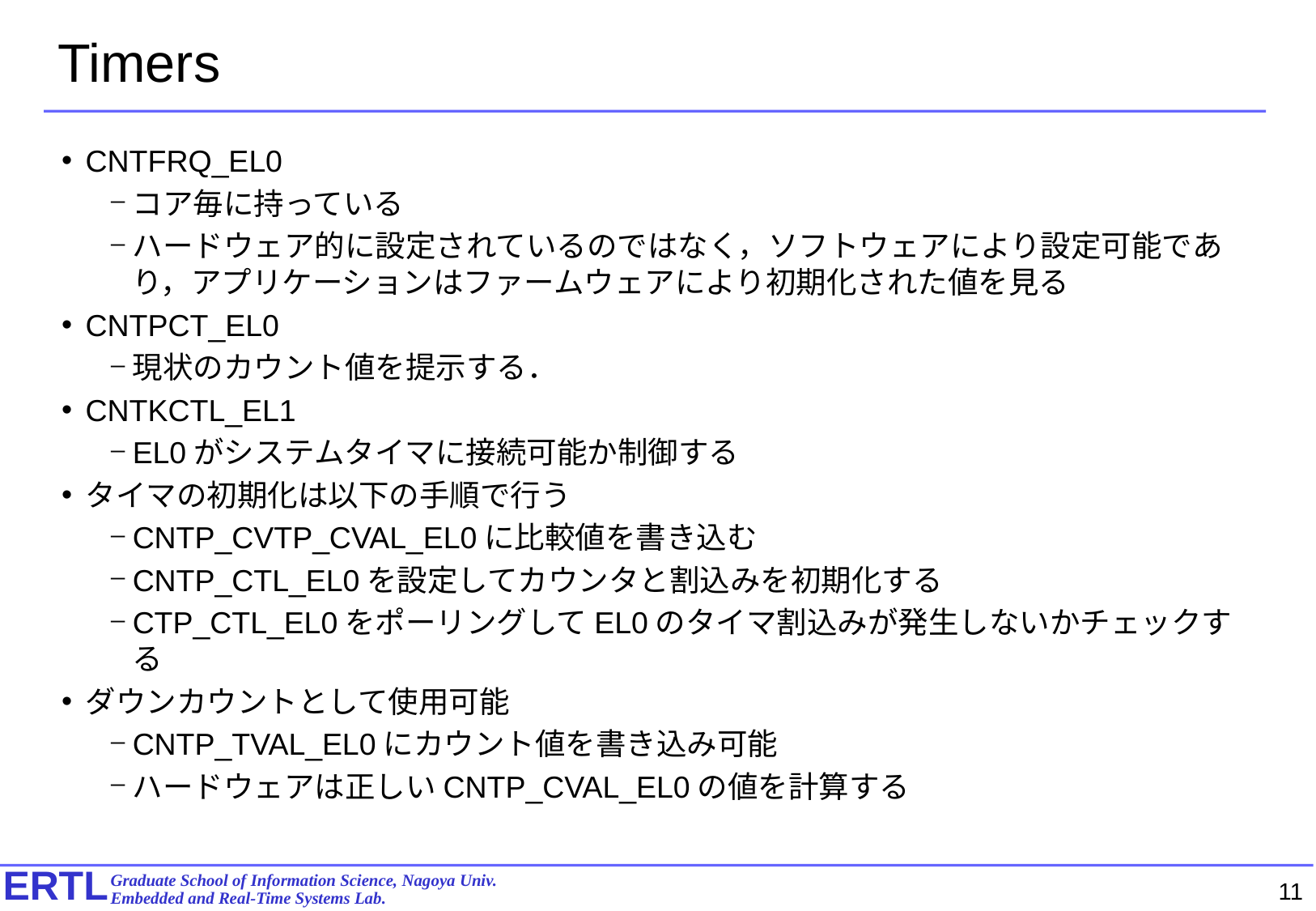

# Timers
CNTFRQ_EL0
コア毎に持っている
ハードウェア的に設定されているのではなく，ソフトウェアにより設定可能であり，アプリケーションはファームウェアにより初期化された値を見る
CNTPCT_EL0
現状のカウント値を提示する．
CNTKCTL_EL1
EL0がシステムタイマに接続可能か制御する
タイマの初期化は以下の手順で行う
CNTP_CVTP_CVAL_EL0に比較値を書き込む
CNTP_CTL_EL0を設定してカウンタと割込みを初期化する
CTP_CTL_EL0をポーリングしてEL0のタイマ割込みが発生しないかチェックする
ダウンカウントとして使用可能
CNTP_TVAL_EL0にカウント値を書き込み可能
ハードウェアは正しいCNTP_CVAL_EL0の値を計算する

11